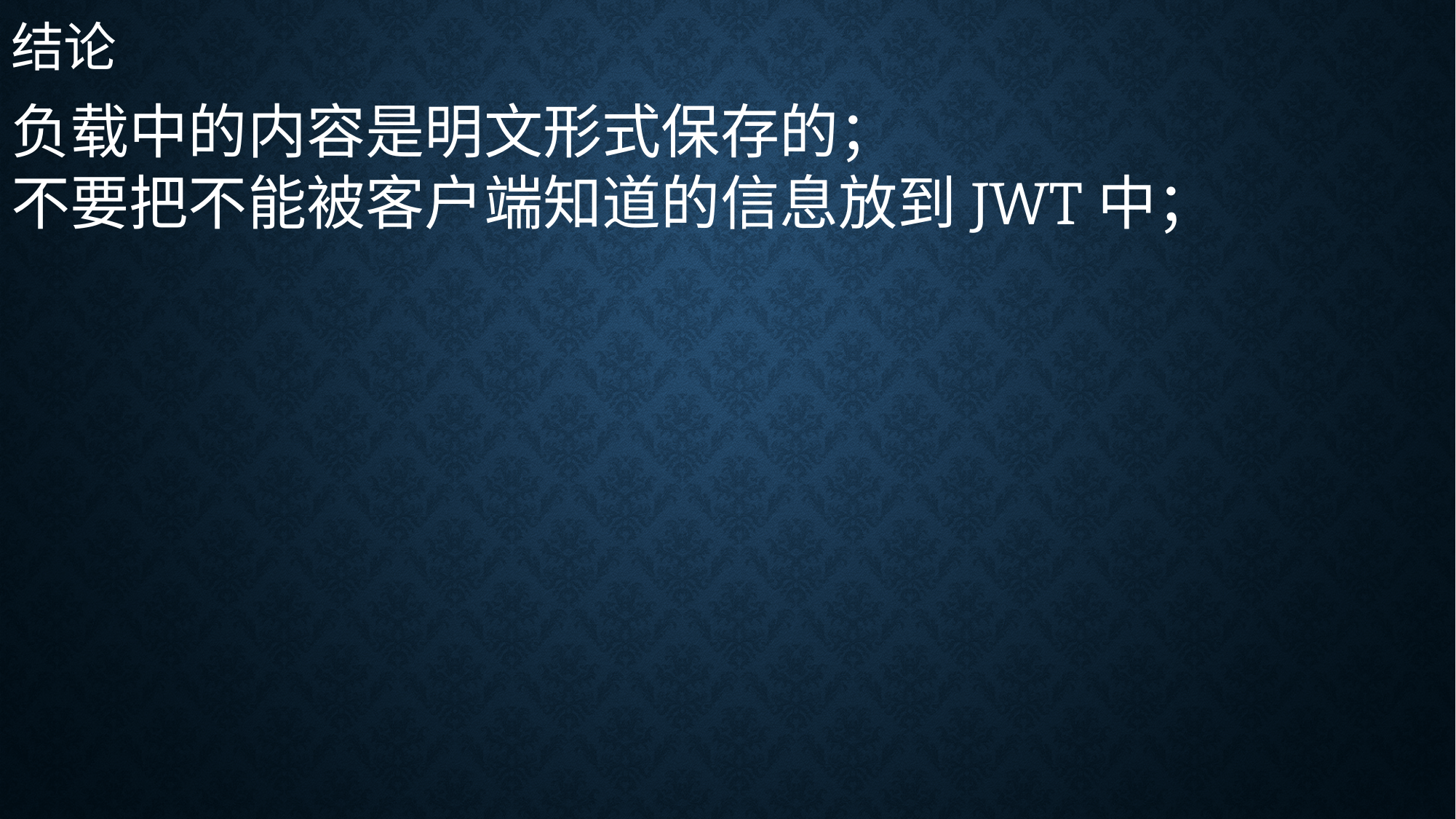

结论
负载中的内容是明文形式保存的；
不要把不能被客户端知道的信息放到JWT中；